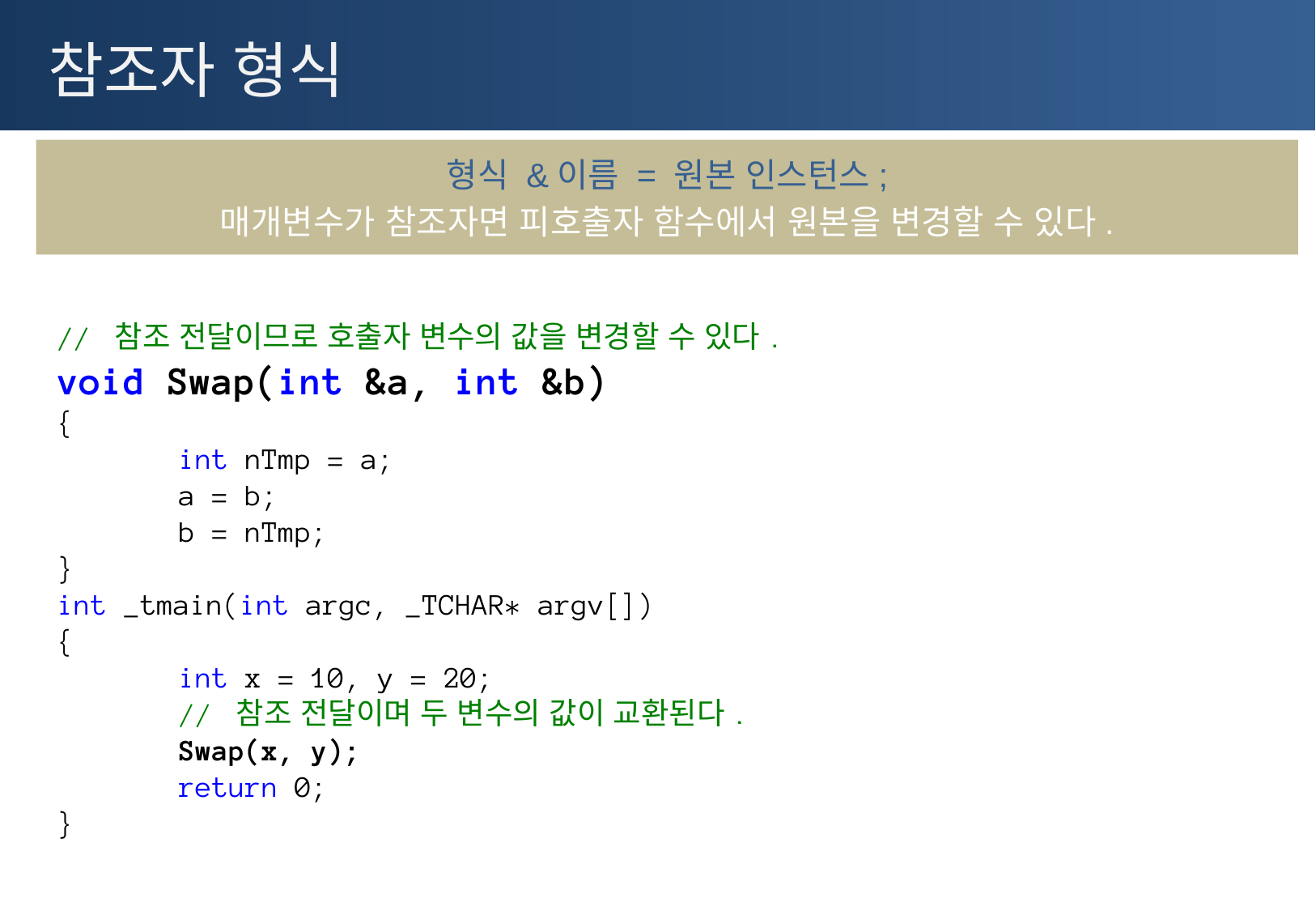

# 참조자 형식
형식 &이름 = 원본 인스턴스;
매개변수가 참조자면 피호출자 함수에서 원본을 변경할 수 있다.
// 참조 전달이므로 호출자 변수의 값을 변경할 수 있다.
void Swap(int &a, int &b)
{
	int nTmp = a;
	a = b;
	b = nTmp;
}
int _tmain(int argc, _TCHAR* argv[])
{
	int x = 10, y = 20;
	// 참조 전달이며 두 변수의 값이 교환된다.
	Swap(x, y);
	return 0;
}